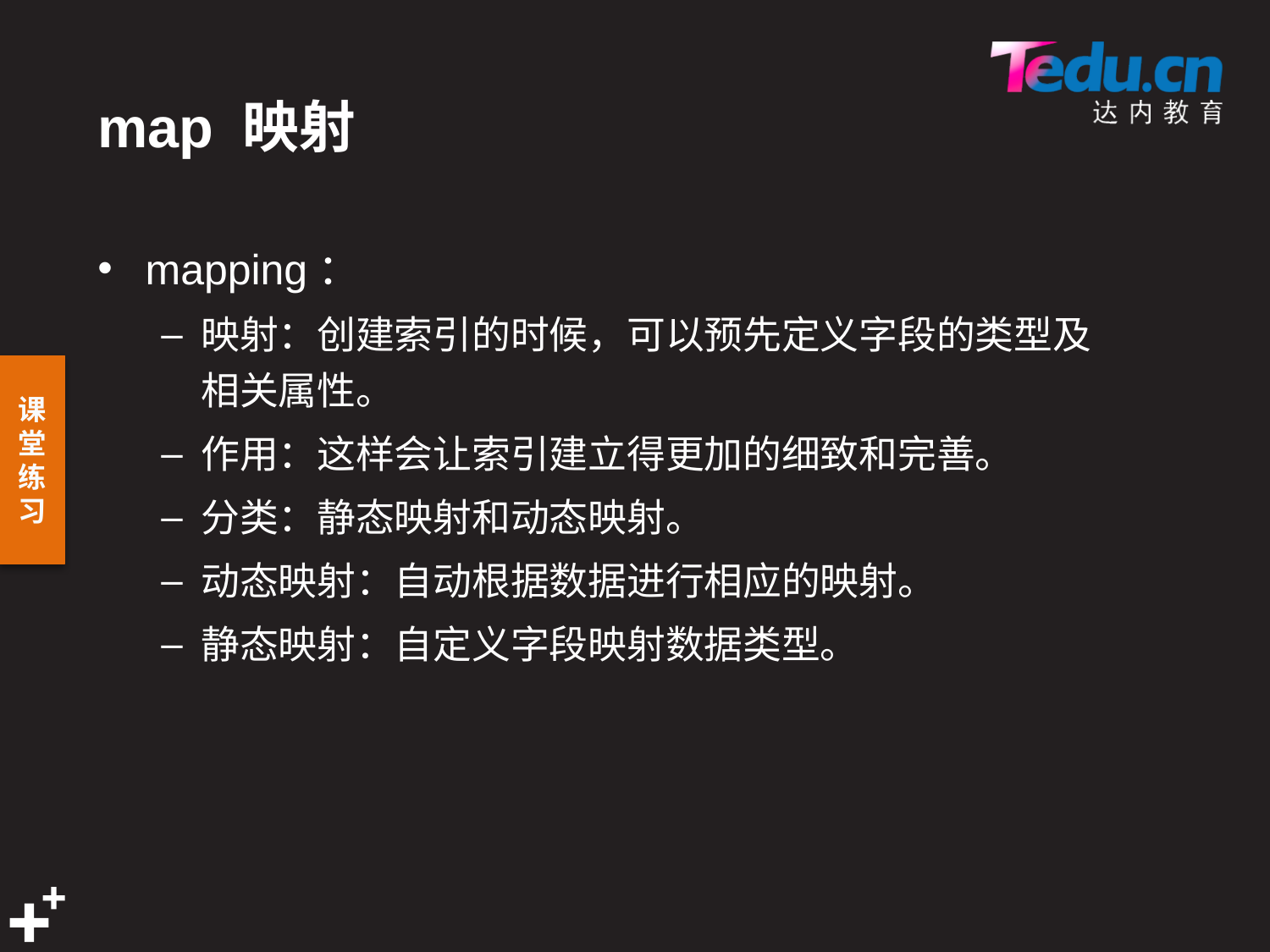

# map 映射
mapping：
映射：创建索引的时候，可以预先定义字段的类型及相关属性。
作用：这样会让索引建立得更加的细致和完善。
分类：静态映射和动态映射。
动态映射：自动根据数据进行相应的映射。
静态映射：自定义字段映射数据类型。